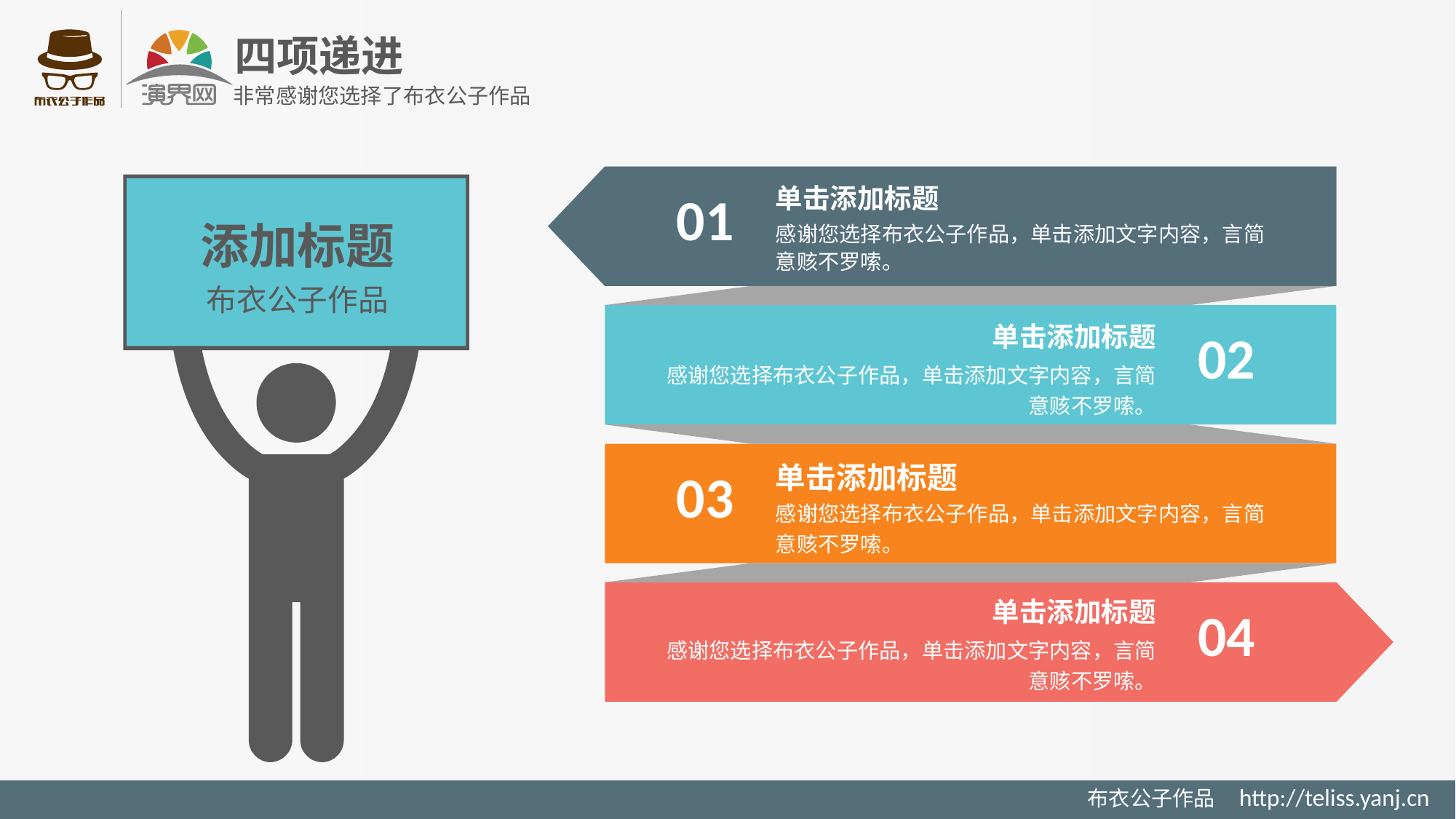

四项递进
非常感谢您选择了布衣公子作品

01
单击添加标题
感谢您选择布衣公子作品，单击添加文字内容，言简意赅不罗嗦。
添加标题
布衣公子作品

02
单击添加标题
感谢您选择布衣公子作品，单击添加文字内容，言简意赅不罗嗦。

03
单击添加标题
感谢您选择布衣公子作品，单击添加文字内容，言简意赅不罗嗦。

04
单击添加标题
感谢您选择布衣公子作品，单击添加文字内容，言简意赅不罗嗦。
布衣公子作品    http://teliss.yanj.cn